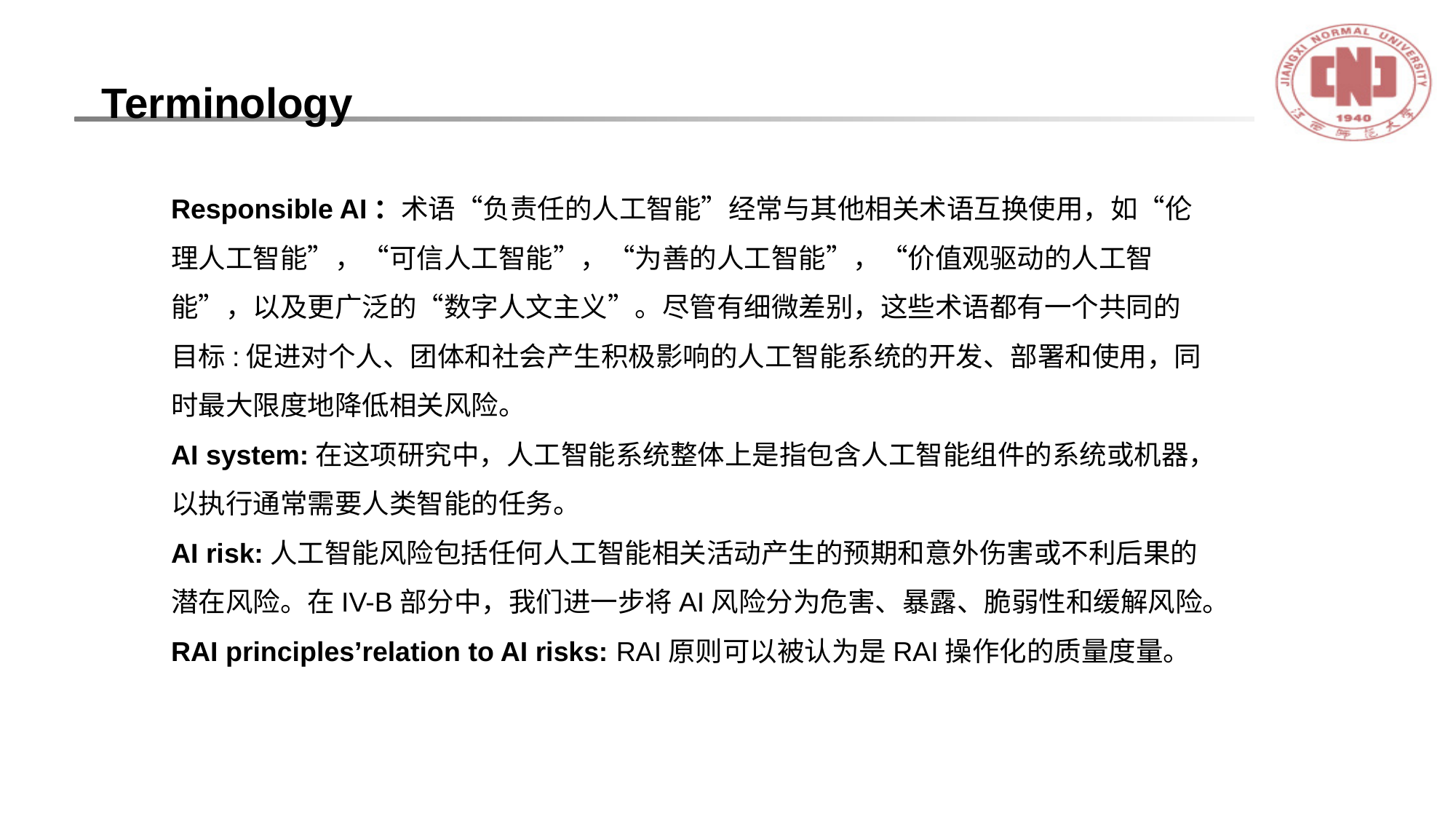

Terminology
Responsible AI：术语“负责任的人工智能”经常与其他相关术语互换使用，如“伦理人工智能”，“可信人工智能”，“为善的人工智能”，“价值观驱动的人工智能”，以及更广泛的“数字人文主义”。尽管有细微差别，这些术语都有一个共同的目标:促进对个人、团体和社会产生积极影响的人工智能系统的开发、部署和使用，同时最大限度地降低相关风险。
AI system:在这项研究中，人工智能系统整体上是指包含人工智能组件的系统或机器，以执行通常需要人类智能的任务。
AI risk:人工智能风险包括任何人工智能相关活动产生的预期和意外伤害或不利后果的潜在风险。在IV-B部分中，我们进一步将AI风险分为危害、暴露、脆弱性和缓解风险。
RAI principles’relation to AI risks: RAI原则可以被认为是RAI操作化的质量度量。